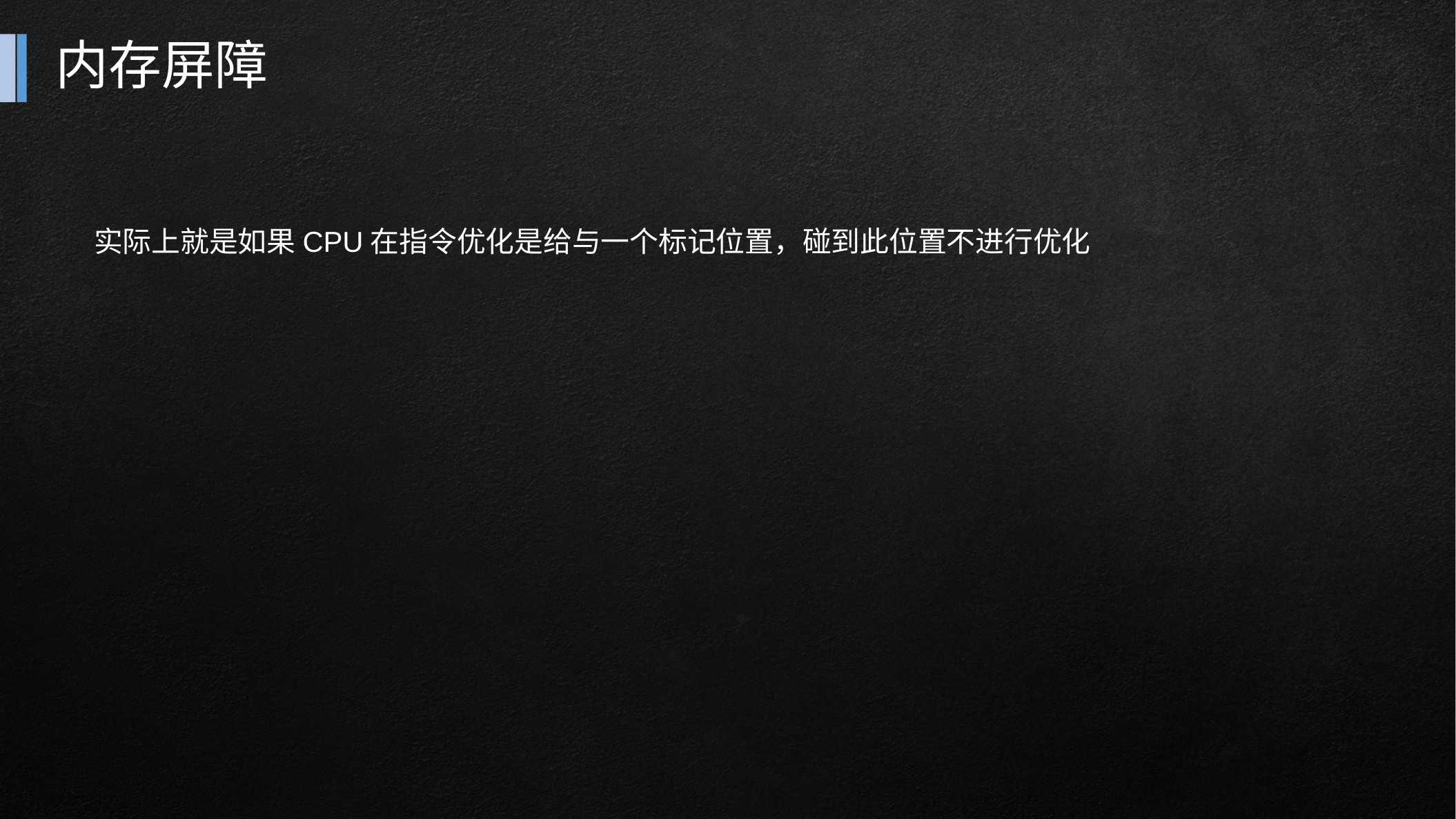

# 内存屏障
实际上就是如果CPU在指令优化是给与一个标记位置，碰到此位置不进行优化